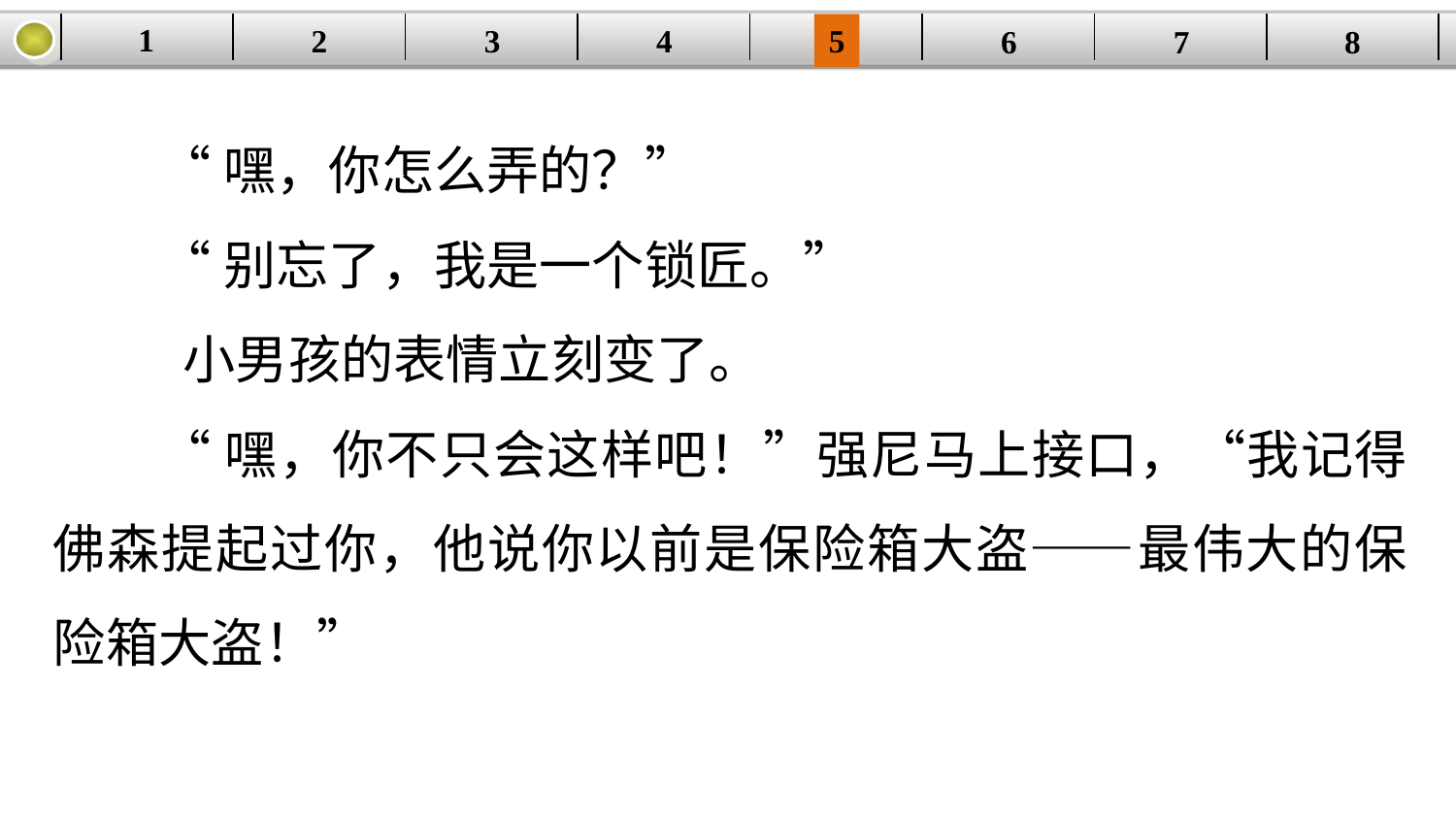

1
2
3
4
|  |  |  |  |  |  |  |  |
| --- | --- | --- | --- | --- | --- | --- | --- |
5
6
7
8

“嘿，你怎么弄的？”
“别忘了，我是一个锁匠。”
 小男孩的表情立刻变了。
“嘿，你不只会这样吧！”强尼马上接口，“我记得佛森提起过你，他说你以前是保险箱大盗——最伟大的保险箱大盗！”